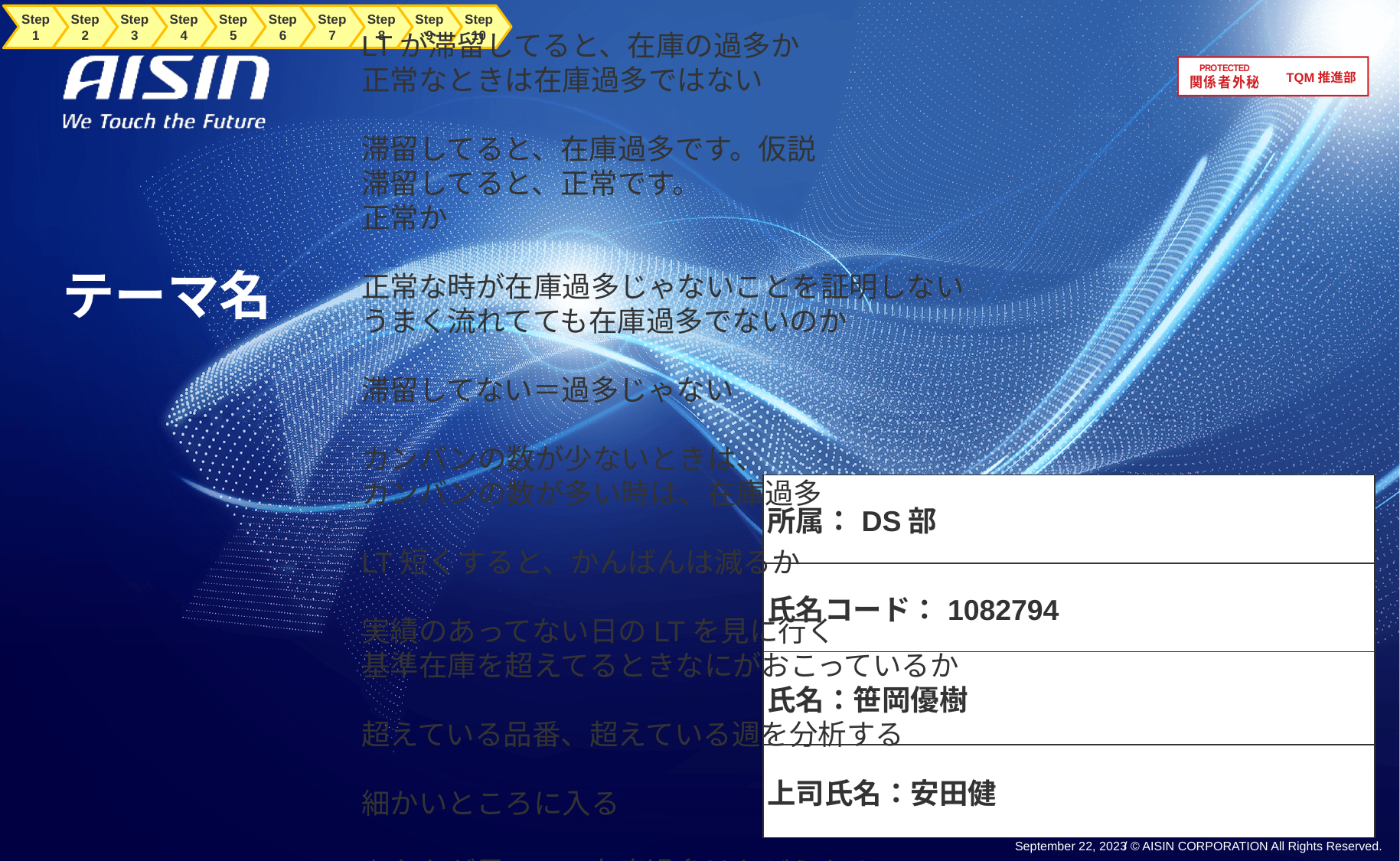

変えれないものを
減らしたことでネットワークがどうなっているか
ベイズOK

月曜、問題解決研修の９時半後。
火曜、10時半ー1

LTが滞留してると、在庫の過多か
正常なときは在庫過多ではない

滞留してると、在庫過多です。仮説
滞留してると、正常です。
正常か

正常な時が在庫過多じゃないことを証明しない
うまく流れてても在庫過多でないのか

滞留してない＝過多じゃない

カンバンの数が少ないときは、
カンバンの数が多い時は、在庫過多

LT短くすると、かんばんは減るか

実績のあってない日のLTを見に行く
基準在庫を超えてるときなにがおこっているか

超えている品番、超えている週を分析する

細かいところに入る

あなたが思ってい在庫過多はかどうか？
在庫過多である要因を見に行く
LTが低いときは在庫過多で

プロセスの中の在庫過多ではない

順立装置
Step1
Step2
Step3
Step4
Step5
Step6
Step7
Step8
Step9
Step10
テーマ名
| 所属：DS部 |
| --- |
| 氏名コード：1082794 |
| 氏名：笹岡優樹 |
| 上司氏名：安田健 |
September 22, 2023